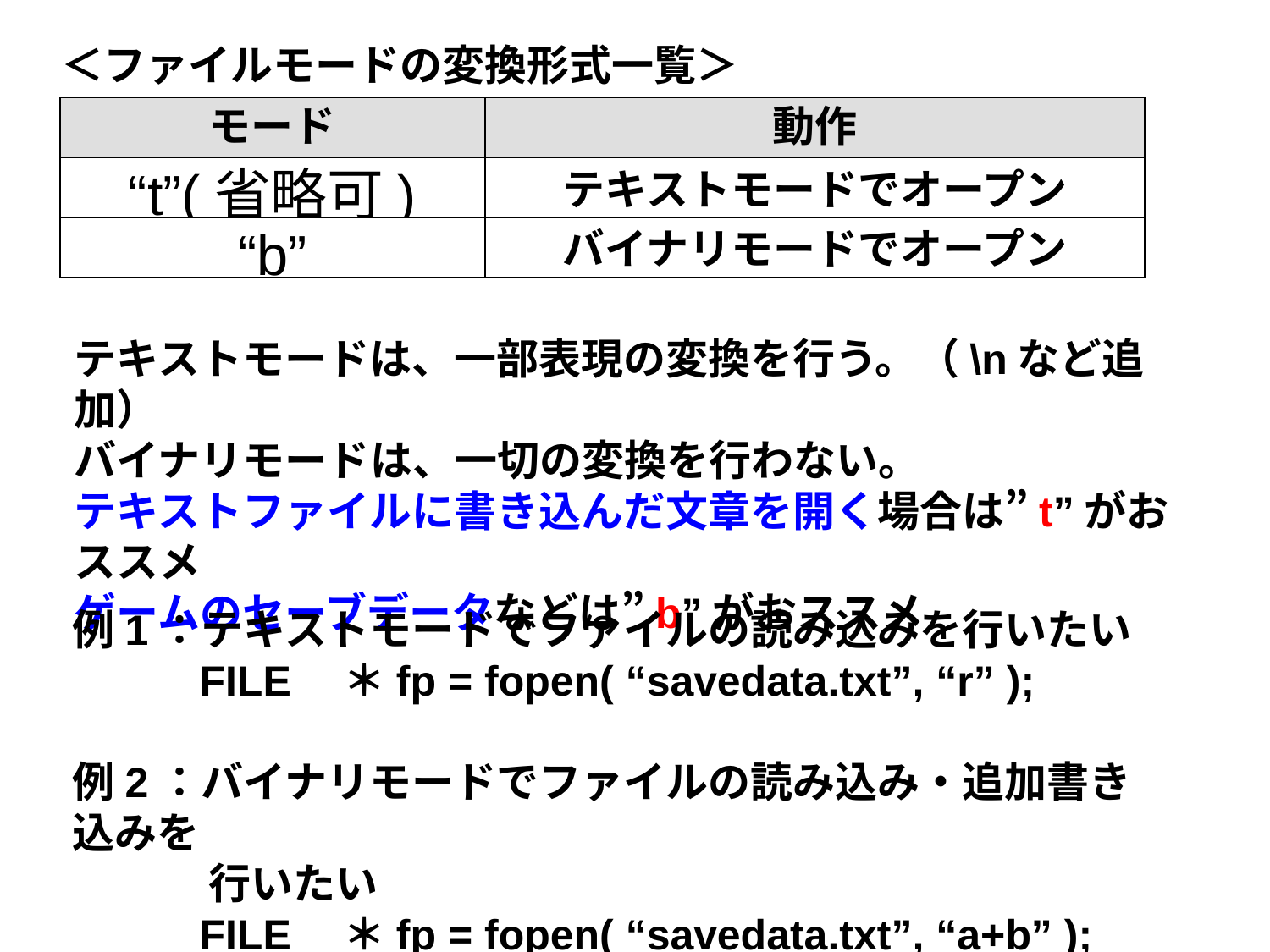

＜ファイルモードの変換形式一覧＞
モード
動作
“t”(省略可)
テキストモードでオープン
“b”
バイナリモードでオープン
テキストモードは、一部表現の変換を行う。（\nなど追加）
バイナリモードは、一切の変換を行わない。
テキストファイルに書き込んだ文章を開く場合は”t”がおススメ
ゲームのセーブデータなどは”b”がおススメ
例1：テキストモードでファイルの読み込みを行いたい
	FILE　＊fp = fopen( “savedata.txt”, “r” );
例2：バイナリモードでファイルの読み込み・追加書き込みを
　　　 行いたい
	FILE　＊fp = fopen( “savedata.txt”, “a+b” );